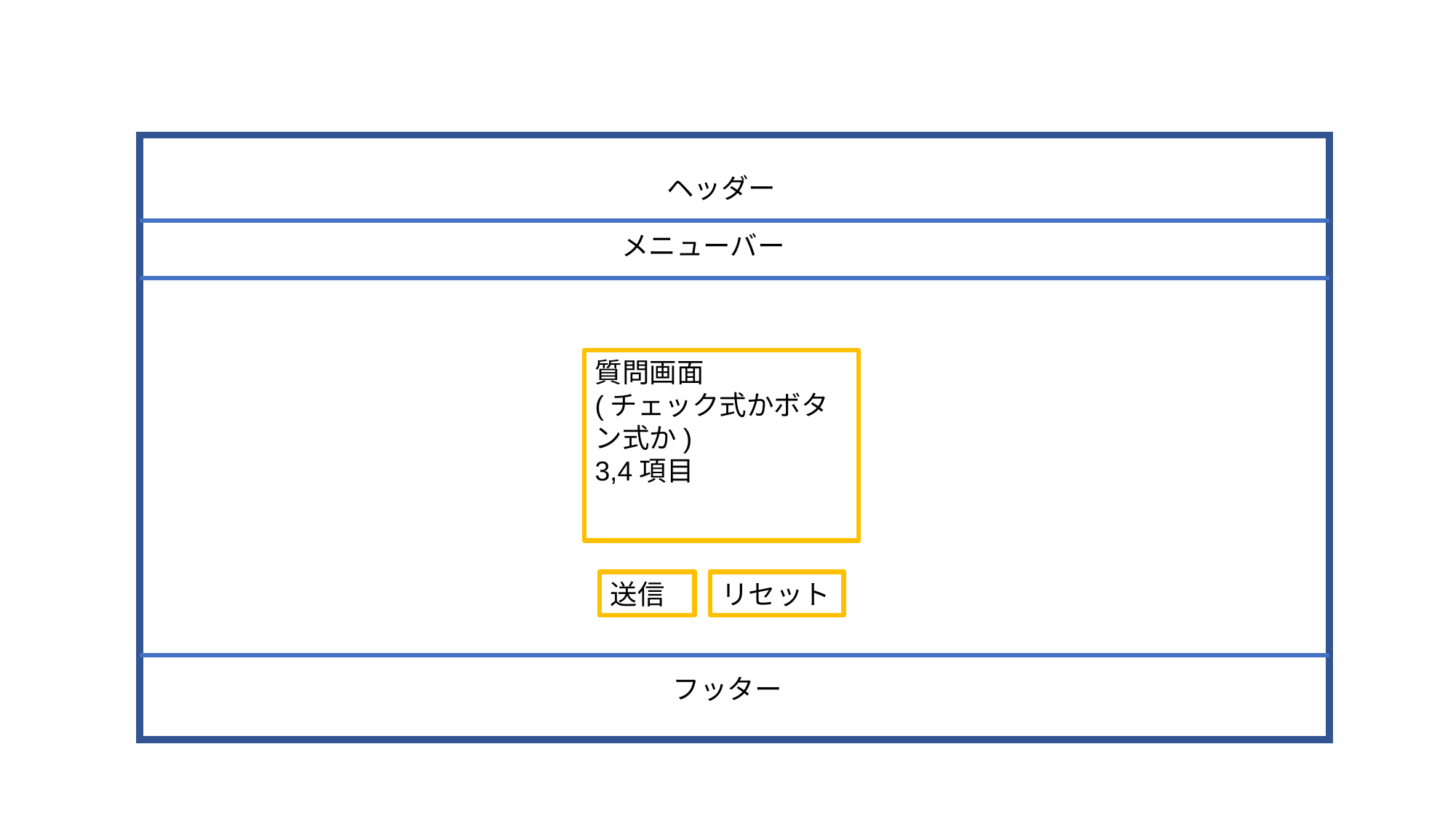

ヘッダー
メニューバー
質問画面
(チェック式かボタン式か)
3,4項目
送信
リセット
フッター